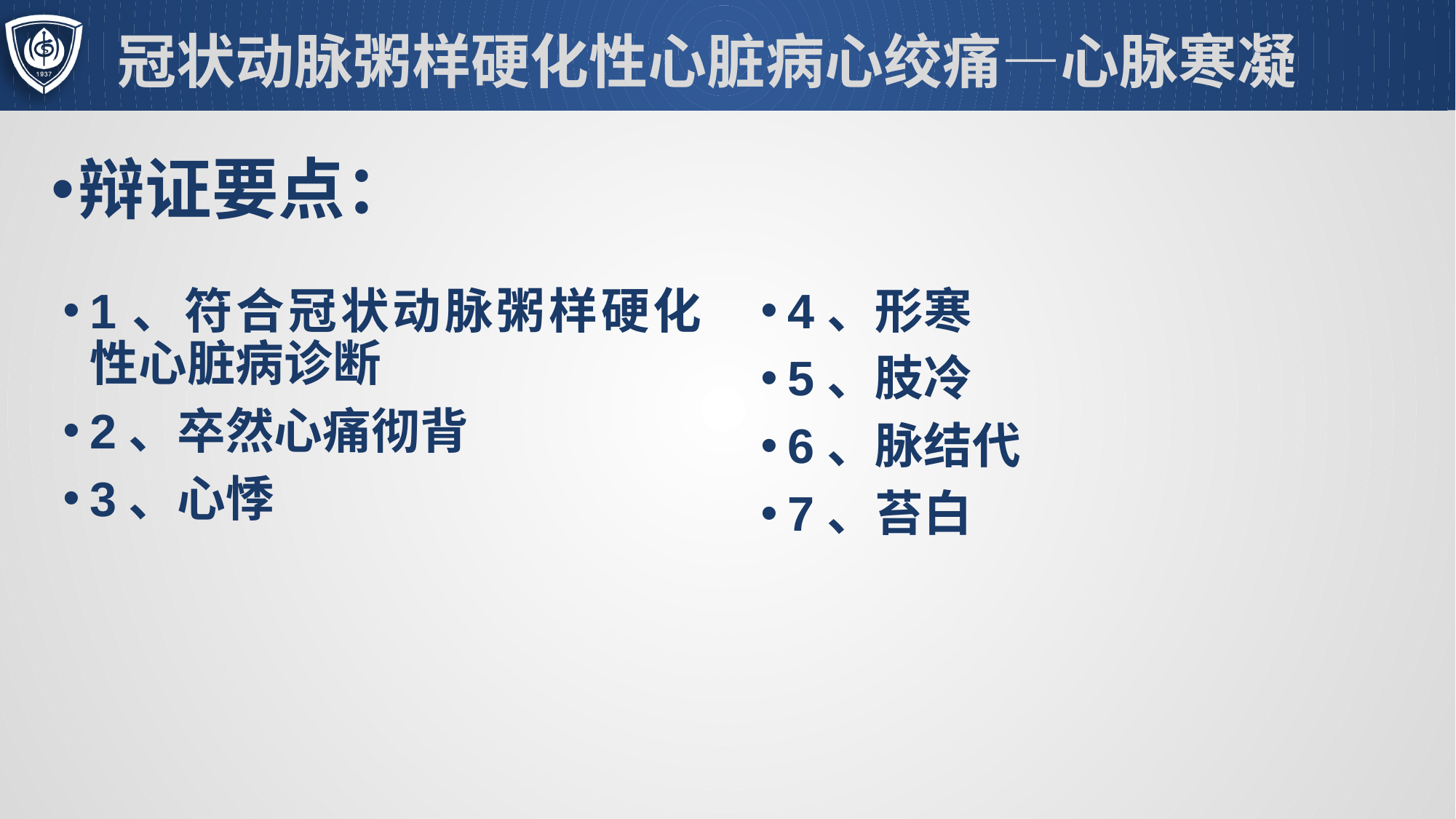

# 冠状动脉粥样硬化性心脏病心绞痛—心脉寒凝
辩证要点：

4、形寒
5、肢冷
6、脉结代
7、苔白
1、符合冠状动脉粥样硬化性心脏病诊断
2、卒然心痛彻背
3、心悸